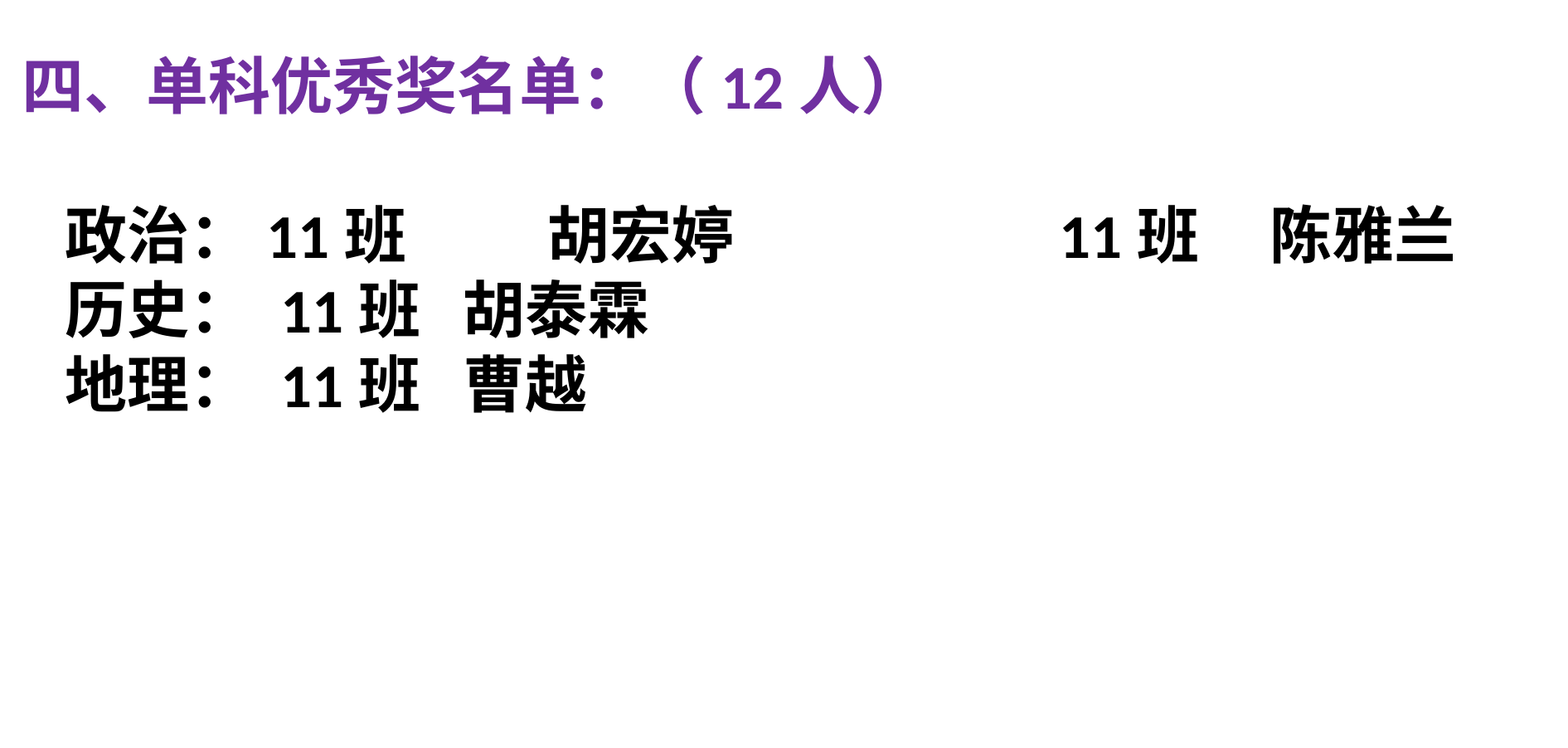

四、单科优秀奖名单：（12人）

  政治：11班	  胡宏婷                      11班     陈雅兰
  历史： 11班   胡泰霖
  地理： 11班   曹越